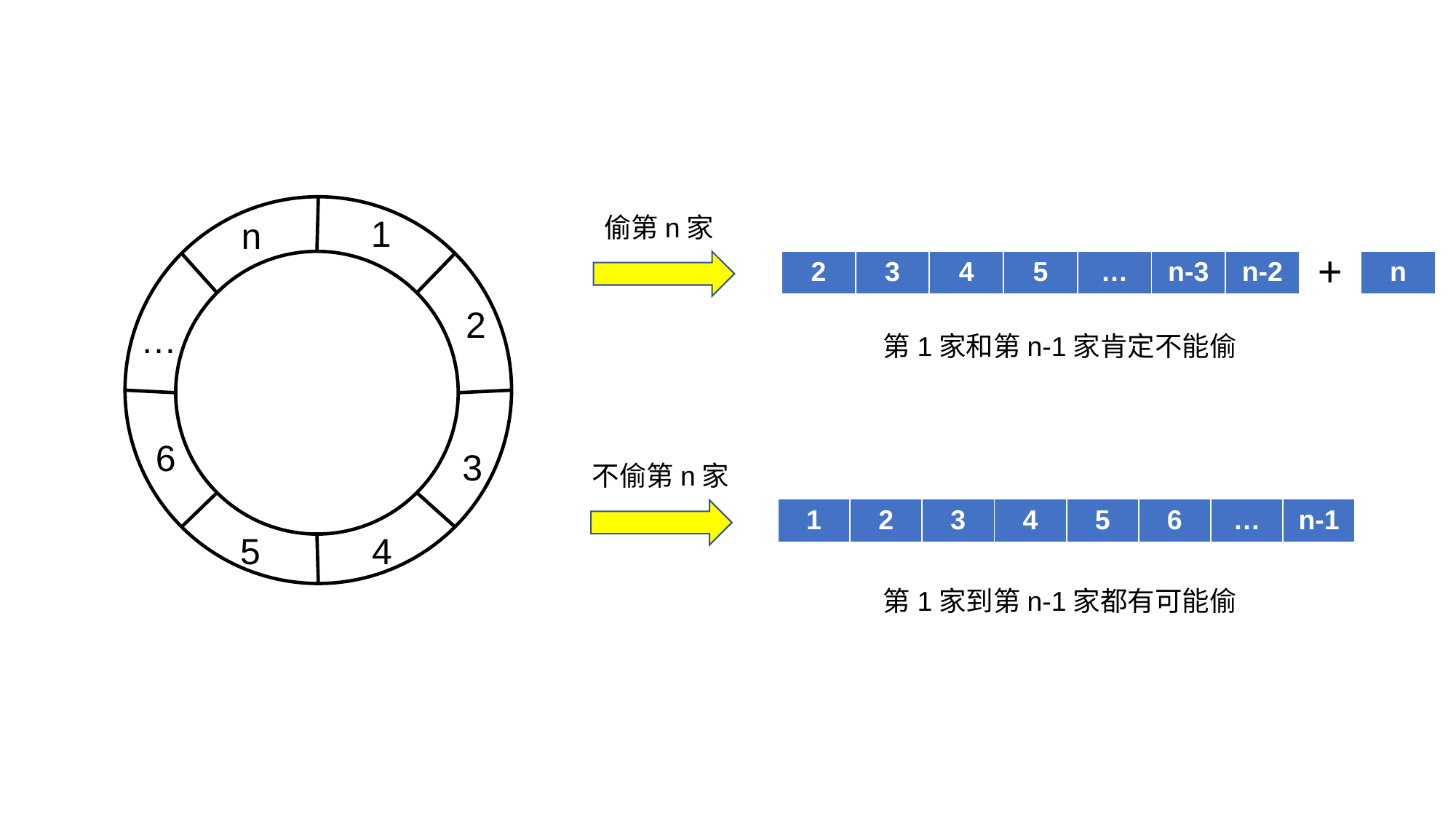

1
偷第n家
n
+
| 2 | 3 | 4 | 5 | … | n-3 | n-2 |
| --- | --- | --- | --- | --- | --- | --- |
| n |
| --- |

2
…
第1家和第n-1家肯定不能偷
max
最后结果

6
3
不偷第n家
| 1 | 2 | 3 | 4 | 5 | 6 | … | n-1 |
| --- | --- | --- | --- | --- | --- | --- | --- |

5
4
第1家到第n-1家都有可能偷